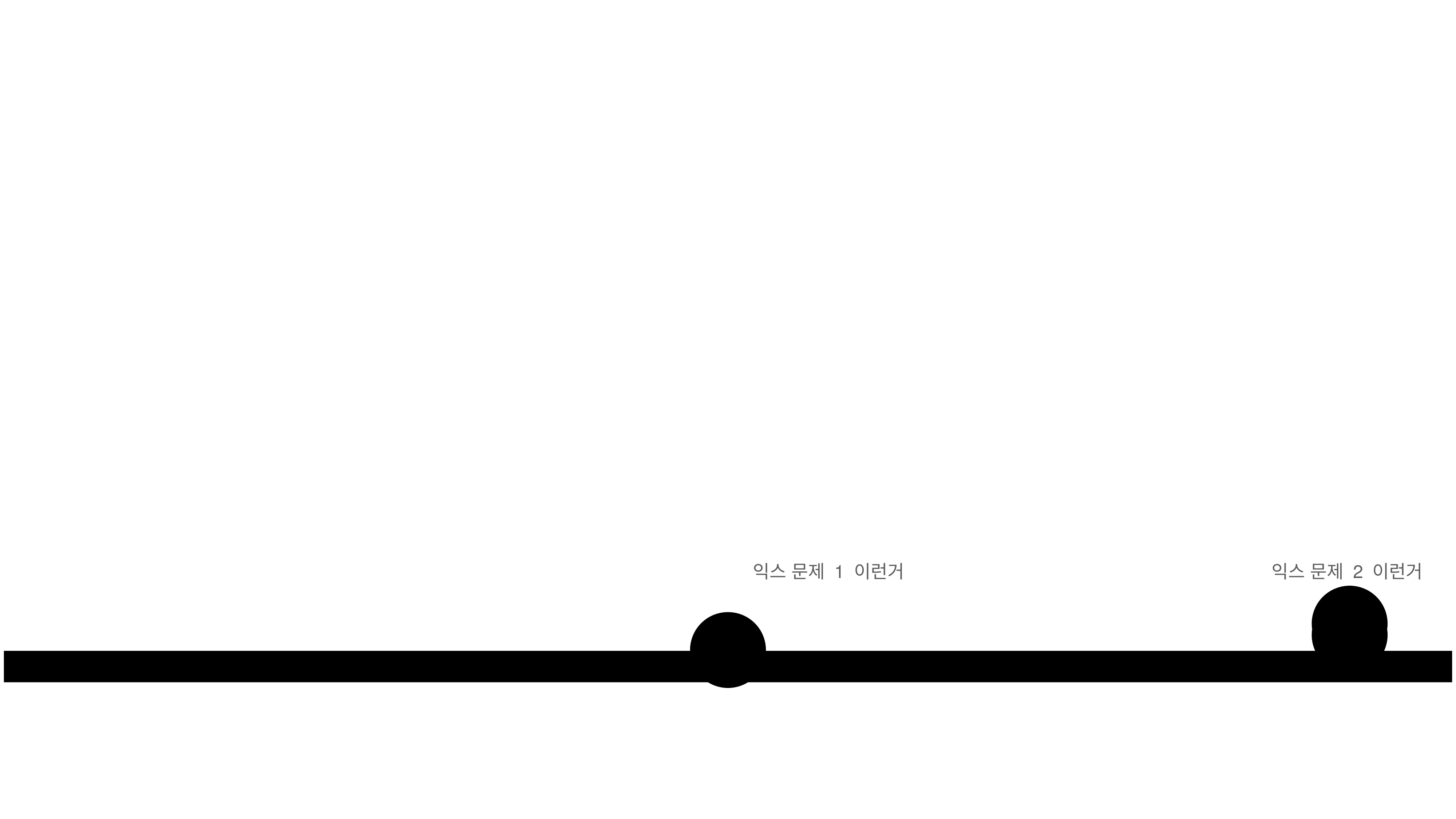

익스 문제 1 이런거
익스 문제 2 이런거